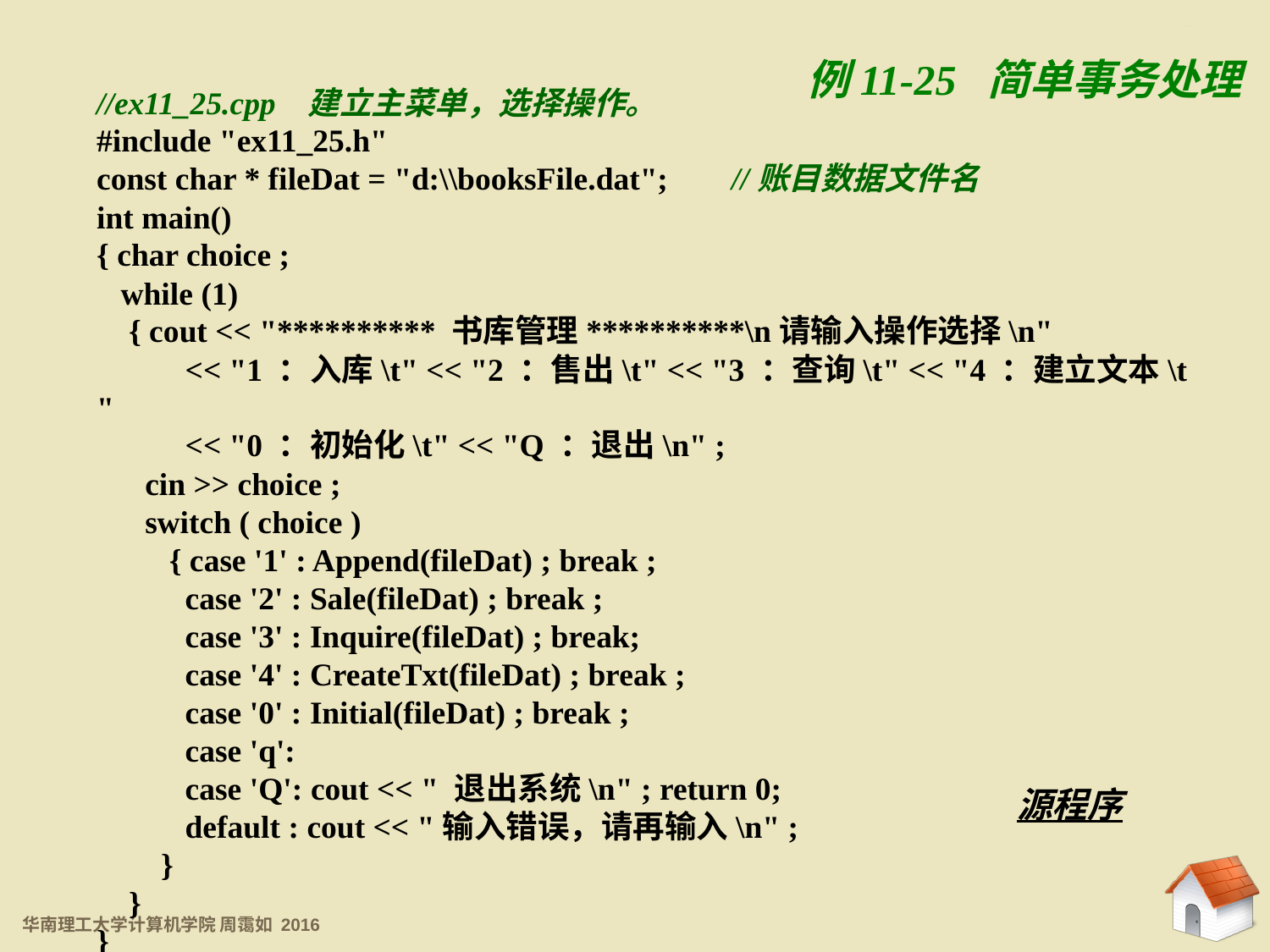

11.5.4  二进制文件
例11-25  简单事务处理
//ex11_25.cpp   建立主菜单，选择操作。
#include "ex11_25.h"
const char * fileDat = "d:\\booksFile.dat";	//账目数据文件名
int main()
{ char choice ;
   while (1)
    { cout << "********** 书库管理**********\n请输入操作选择\n"
           << "1 ：入库\t" << "2 ：售出\t" << "3 ：查询\t" << "4 ：建立文本\t "
           << "0 ：初始化\t" << "Q ：退出\n" ;
      cin >> choice ;
      switch ( choice )
         { case '1' : Append(fileDat) ; break ;
           case '2' : Sale(fileDat) ; break ;
           case '3' : Inquire(fileDat) ; break;
           case '4' : CreateTxt(fileDat) ; break ;
           case '0' : Initial(fileDat) ; break ;
           case 'q':
           case 'Q': cout << " 退出系统\n" ; return 0;
           default : cout << "输入错误，请再输入\n" ;
        }
    }
}
源程序